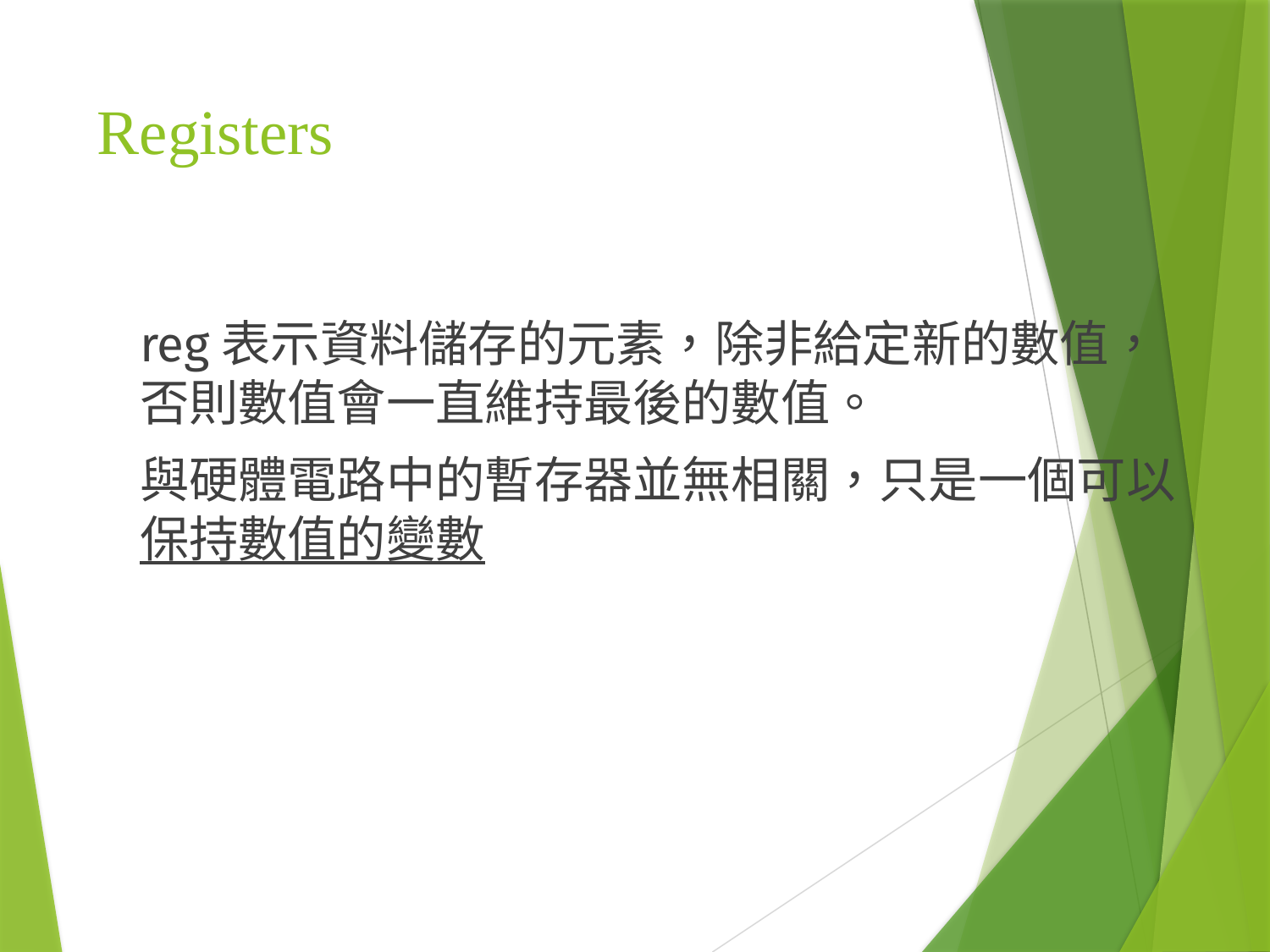

# Registers
reg表示資料儲存的元素，除非給定新的數值，否則數值會一直維持最後的數值。
與硬體電路中的暫存器並無相關，只是一個可以保持數值的變數